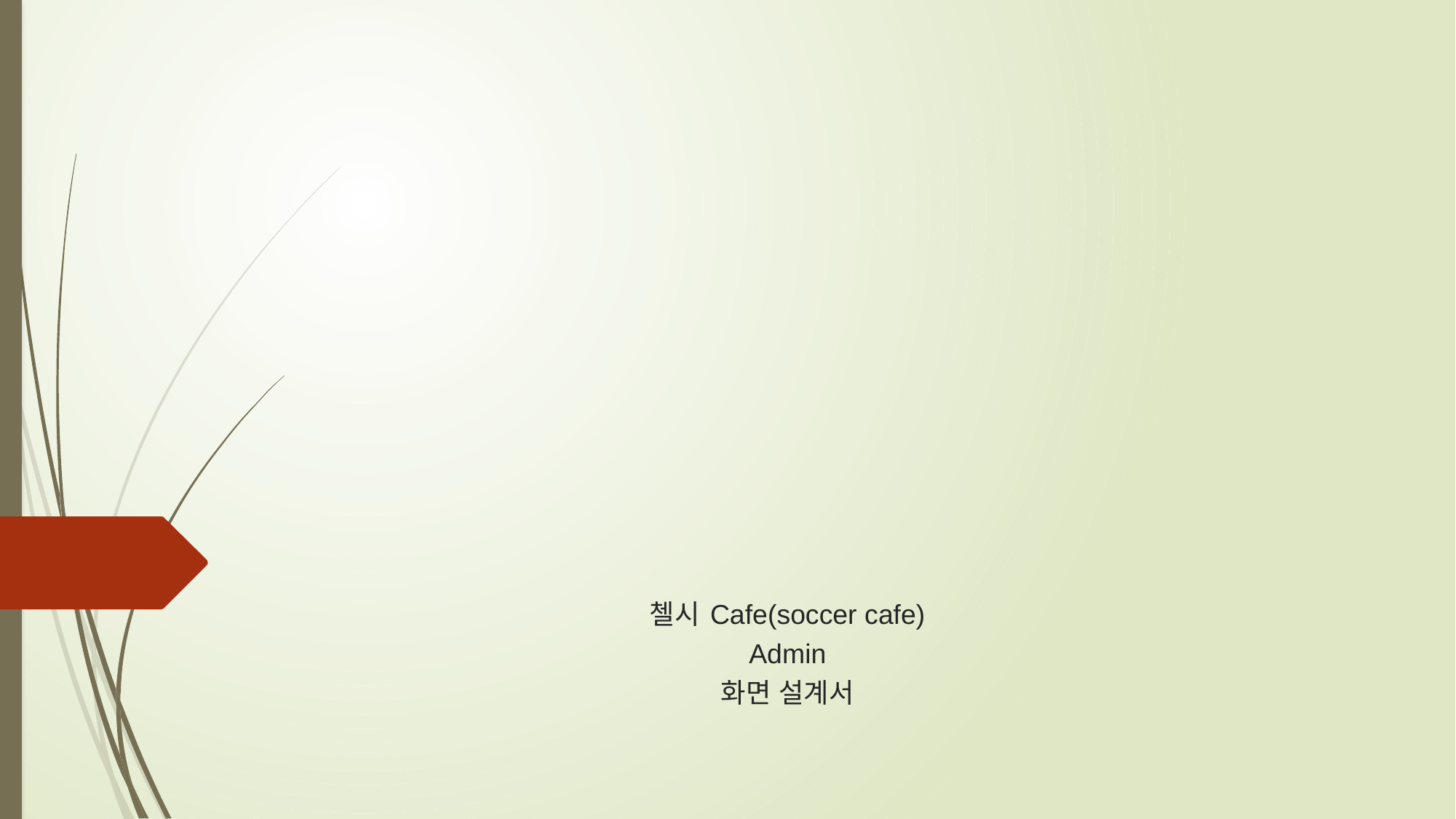

# 첼시 Cafe(soccer cafe) Admin 화면 설계서